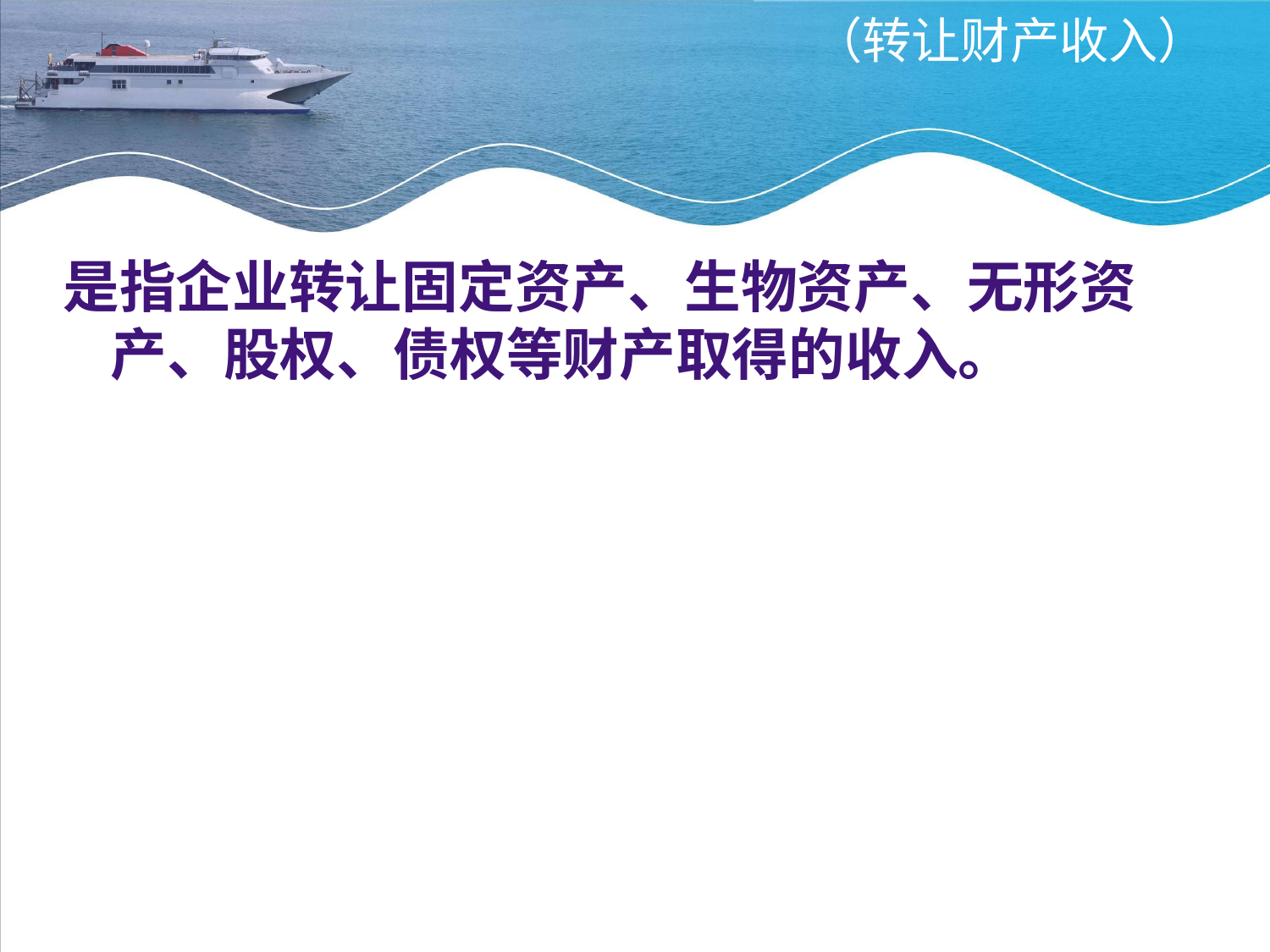

# （转让财产收入）
是指企业转让固定资产、生物资产、无形资产、股权、债权等财产取得的收入。